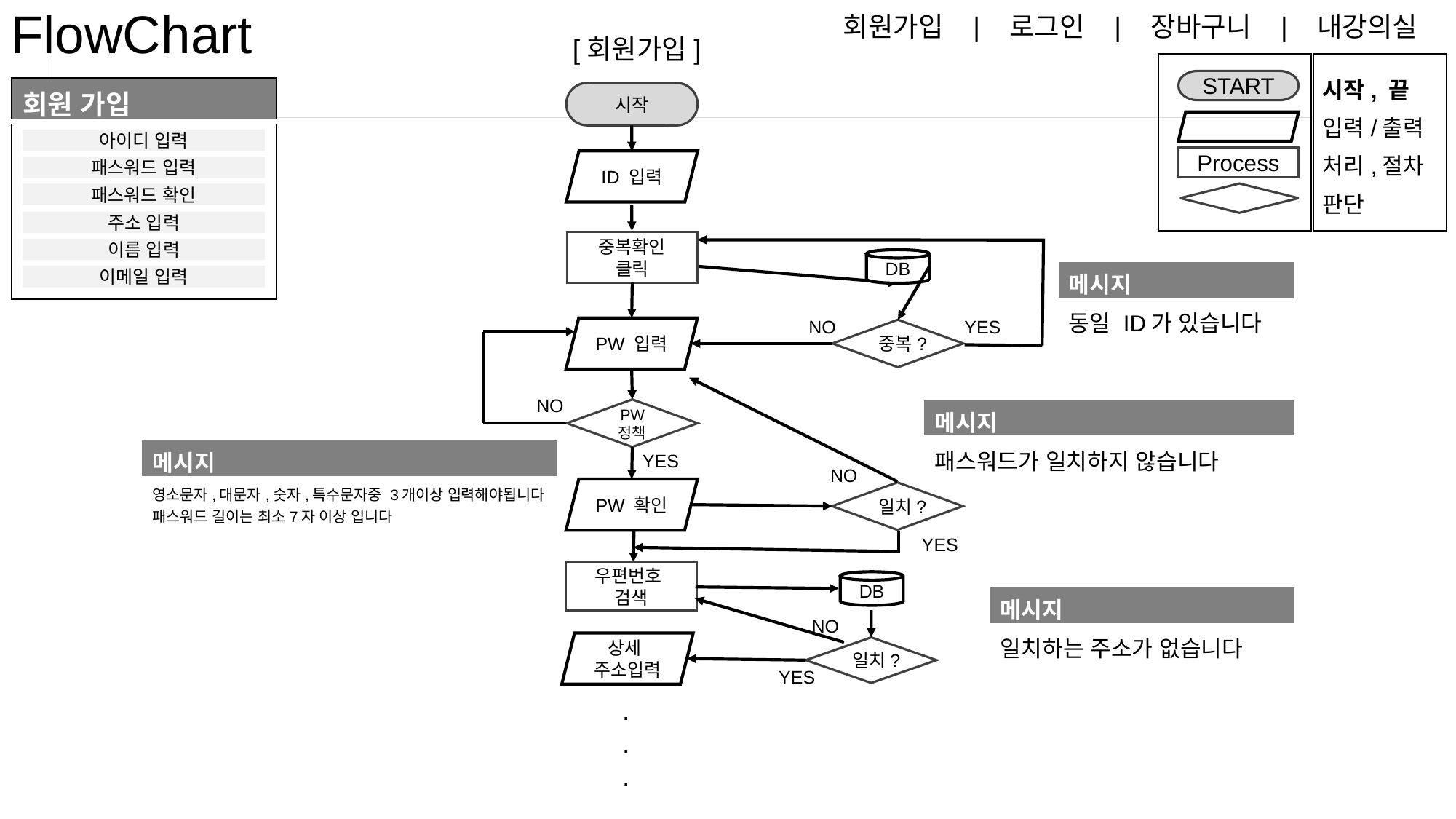

# FlowChart
회원가입   |   로그인   |   장바구니   |   내강의실
[회원가입]

| 시작, 끝 |
| --- |
| 입력/출력 |
| 처리,절차 |
| 판단 |
START
| 회원 가입 |
| --- |
|  |
시작

아이디 입력
Process
ID 입력
패스워드 입력

패스워드 확인
주소 입력
중복확인
클릭
이름 입력
DB
| 메시지 |
| --- |
| 동일 ID가 있습니다 |
이메일 입력
NO
YES
PW 입력
중복?
NO
PW
정책
| 메시지 |
| --- |
| 패스워드가 일치하지 않습니다 |
| 메시지 |
| --- |
| 영소문자,대문자,숫자,특수문자중 3개이상 입력해야됩니다 패스워드 길이는 최소7자 이상 입니다 |
YES
NO
PW 확인
일치?
YES
우편번호
검색
DB
| 메시지 |
| --- |
| 일치하는 주소가 없습니다 |
NO
상세
주소입력
일치?
YES
.
.
.